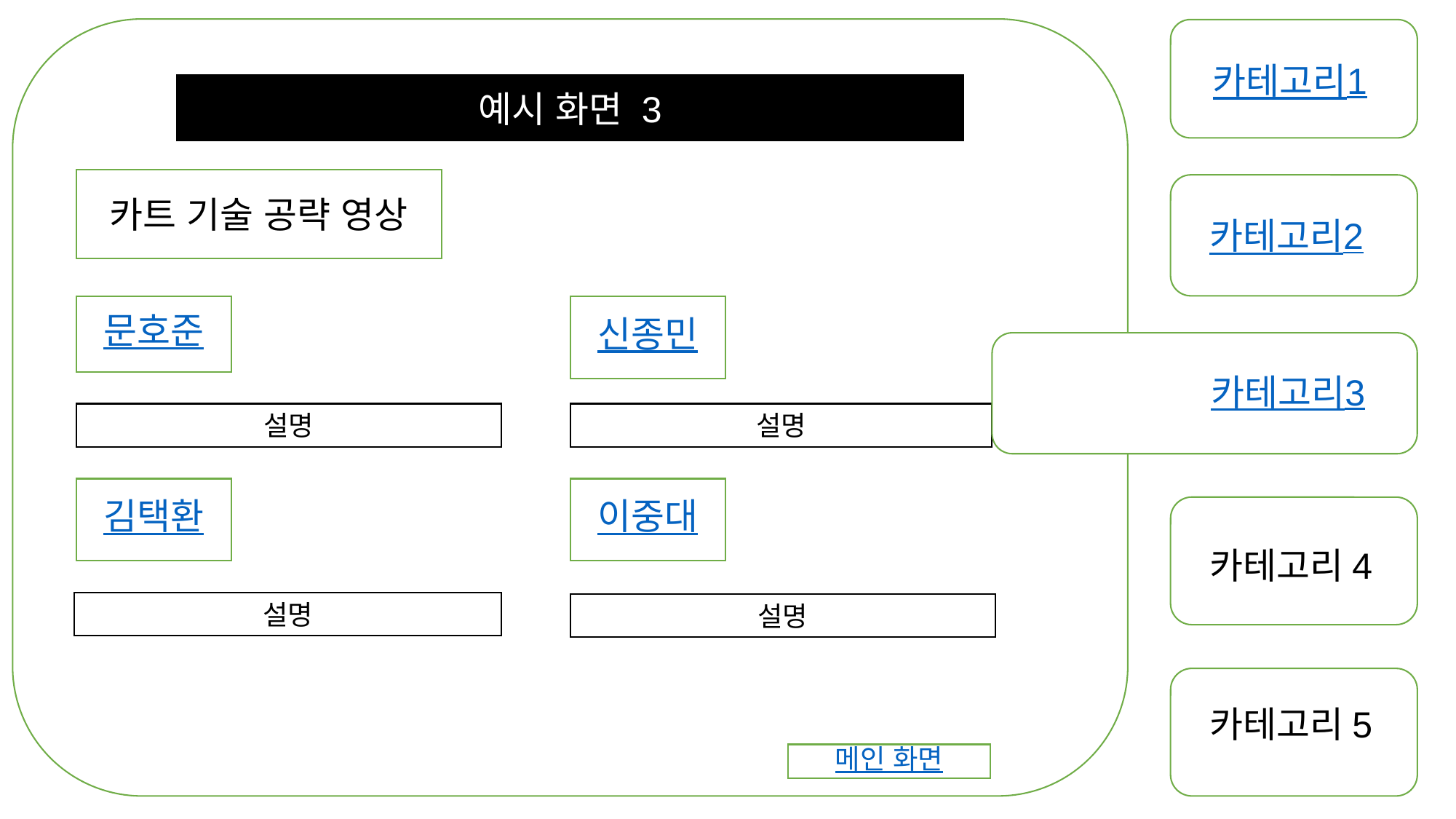

카테고리1
예시 화면 3
카트 기술 공략 영상

카테고리2
문호준
신종민

카테고리3
설명
설명
이중대
김택환

카테고리4
설명
설명

카테고리5
메인 화면